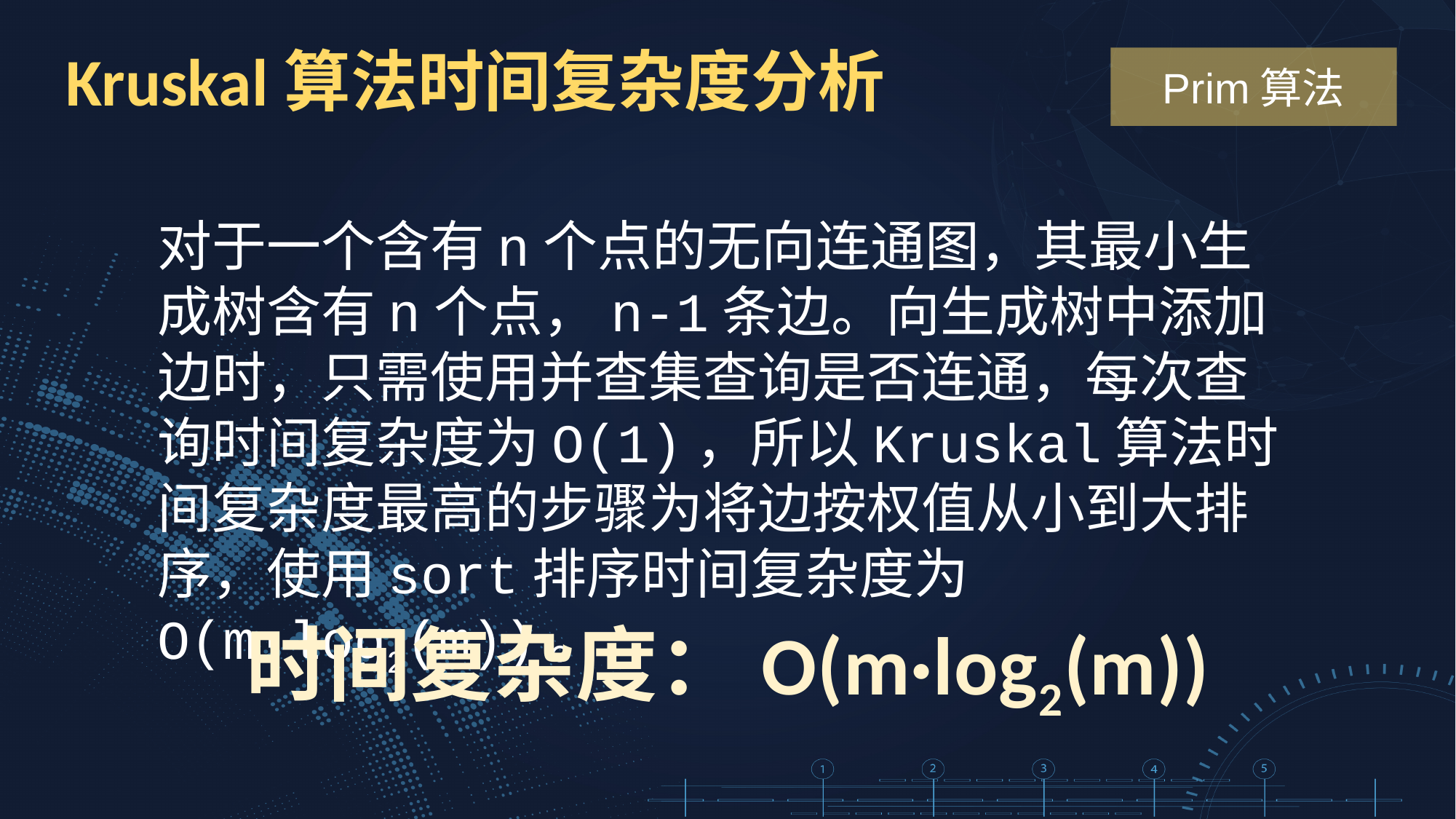

Kruskal算法时间复杂度分析
Prim算法
对于一个含有n个点的无向连通图，其最小生成树含有n个点，n-1条边。向生成树中添加边时，只需使用并查集查询是否连通，每次查询时间复杂度为O(1)，所以Kruskal算法时间复杂度最高的步骤为将边按权值从小到大排序，使用sort排序时间复杂度为O(m·log2(m))。
时间复杂度：O(m·log2(m))